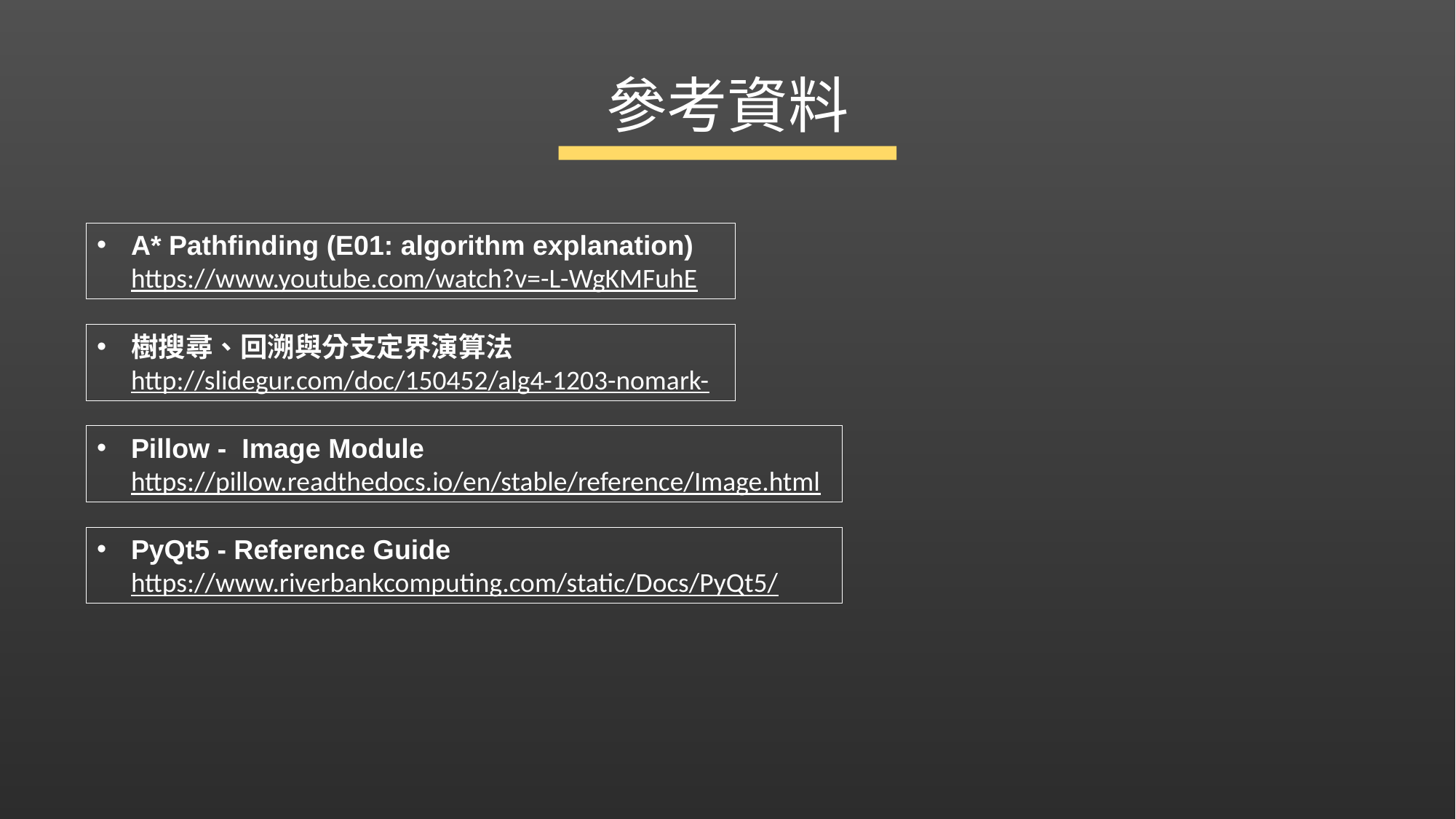

參考資料

A* Pathfinding (E01: algorithm explanation) https://www.youtube.com/watch?v=-L-WgKMFuhE
樹搜尋、回溯與分支定界演算法http://slidegur.com/doc/150452/alg4-1203-nomark-
Pillow -  Image Module
https://pillow.readthedocs.io/en/stable/reference/Image.html
PyQt5 - Reference Guide
https://www.riverbankcomputing.com/static/Docs/PyQt5/